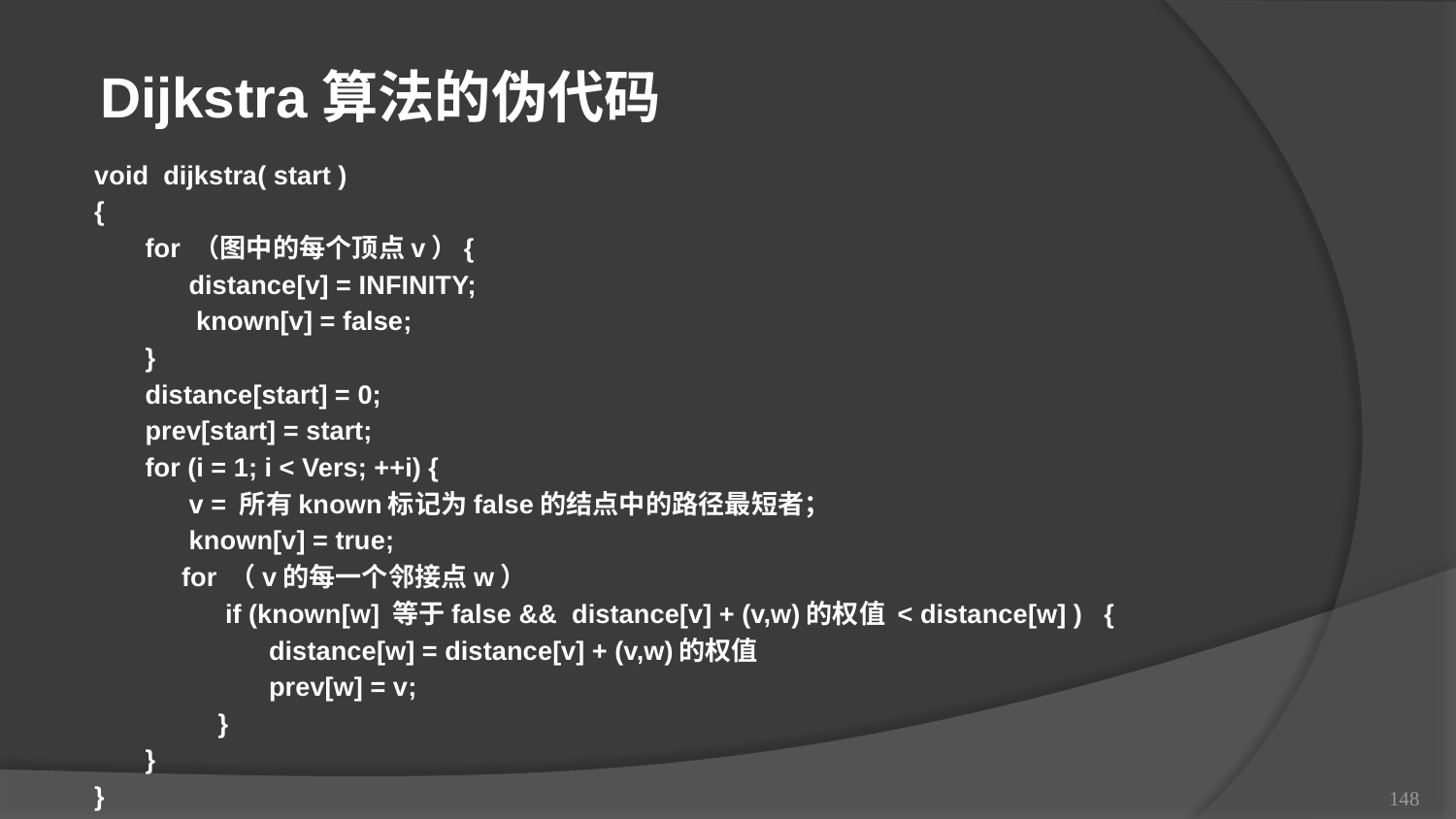

Dijkstra算法的伪代码
void  dijkstra( start )
{
       for （图中的每个顶点v）{
             distance[v] = INFINITY;
              known[v] = false;
       }
       distance[start] = 0;
       prev[start] = start;
       for (i = 1; i < Vers; ++i) {
             v = 所有known标记为false的结点中的路径最短者；
             known[v] = true;
            for （v的每一个邻接点w）
                  if (known[w] 等于false &&  distance[v] + (v,w)的权值 < distance[w] )   {
                        distance[w] = distance[v] + (v,w)的权值
                        prev[w] = v;
                 }
       }
}
148